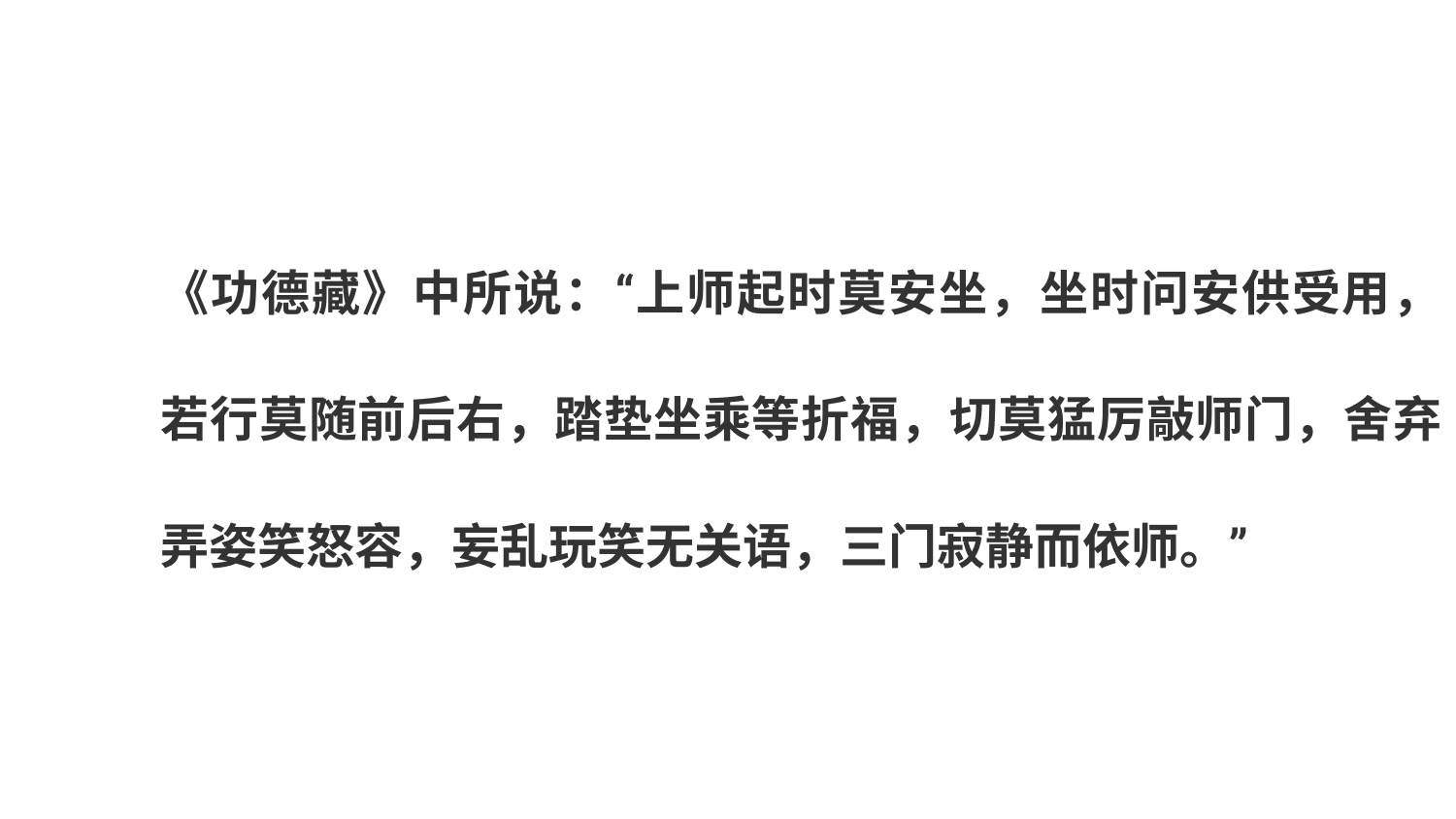

《功德藏》中所说：“上师起时莫安坐，坐时问安供受用，若行莫随前后右，踏垫坐乘等折福，切莫猛厉敲师门，舍弃弄姿笑怒容，妄乱玩笑无关语，三门寂静而依师。”